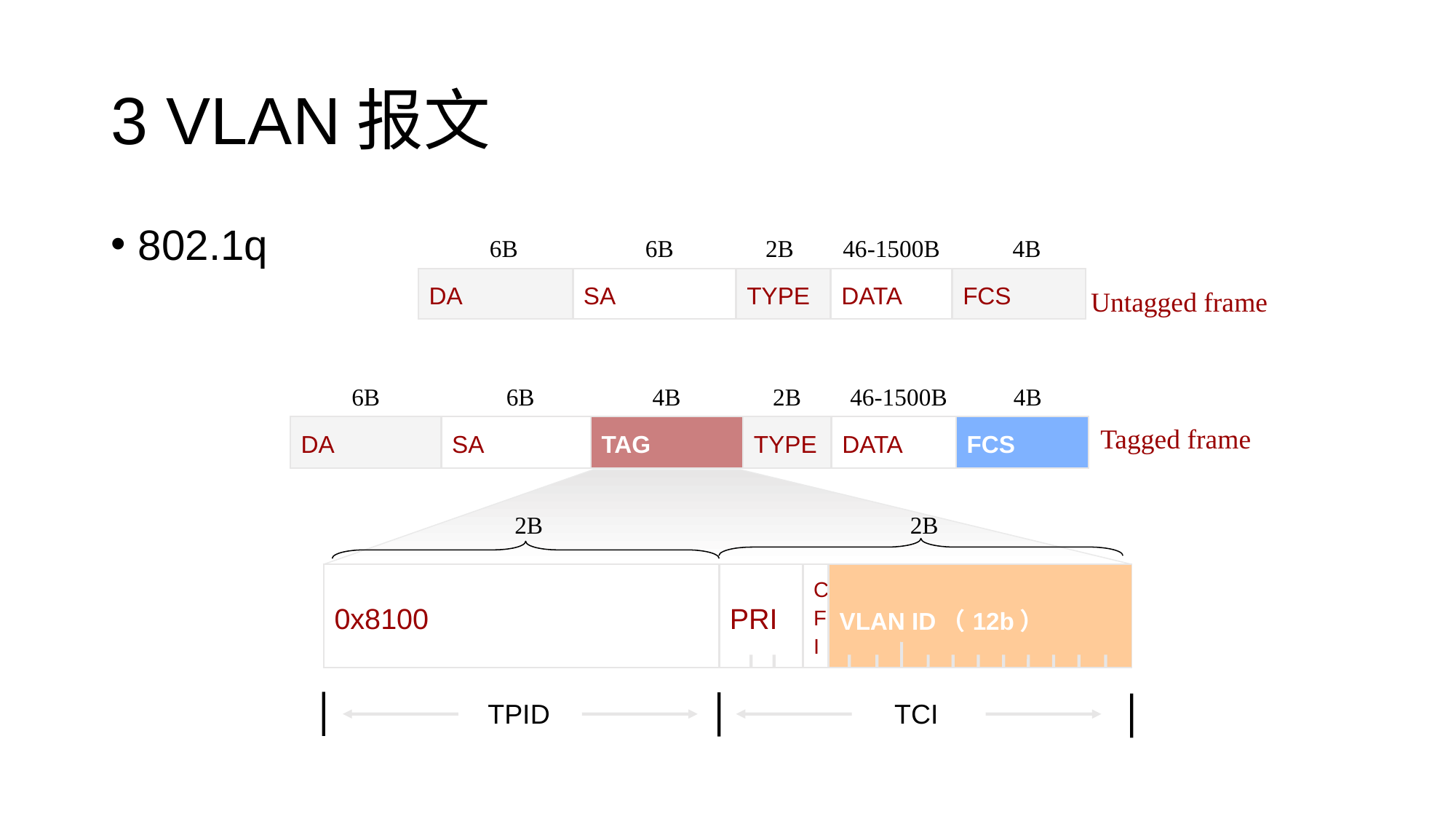

# 3 VLAN报文
802.1q
6B
6B
2B
46-1500B
4B
| DA | SA | TYPE | DATA | FCS |
| --- | --- | --- | --- | --- |
Untagged frame

6B
6B
4B
2B
46-1500B
4B
Tagged frame
| DA | SA | TAG | TYPE | DATA | FCS |
| --- | --- | --- | --- | --- | --- |

2B
2B
| 0x8100 | PRI | CFI | VLAN ID（12b） |
| --- | --- | --- | --- |

TCI
TPID